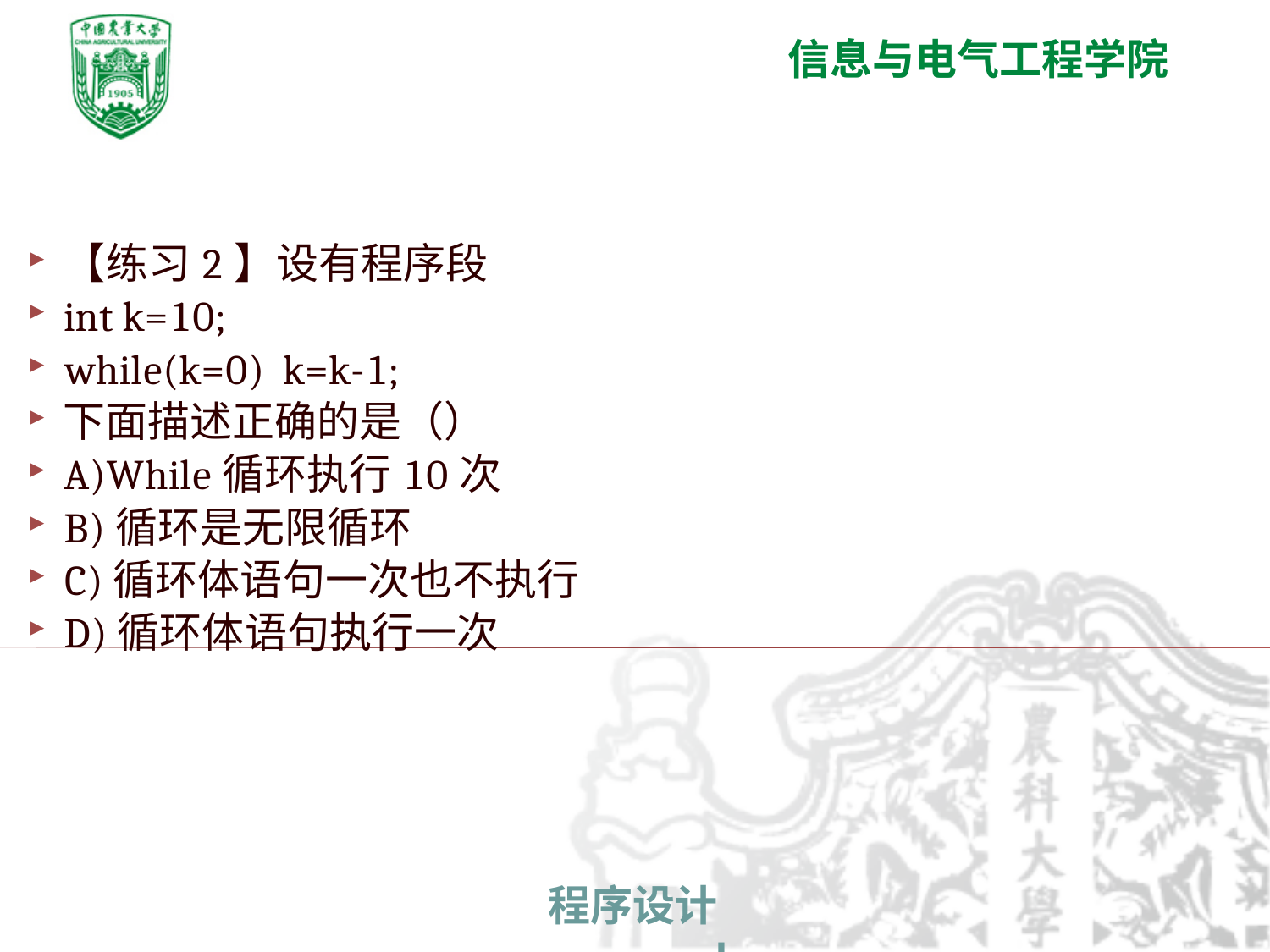

【练习2】设有程序段
int k=10;
while(k=0)  k=k-1;
下面描述正确的是（）
A)While循环执行10次
B)循环是无限循环
C)循环体语句一次也不执行
D)循环体语句执行一次